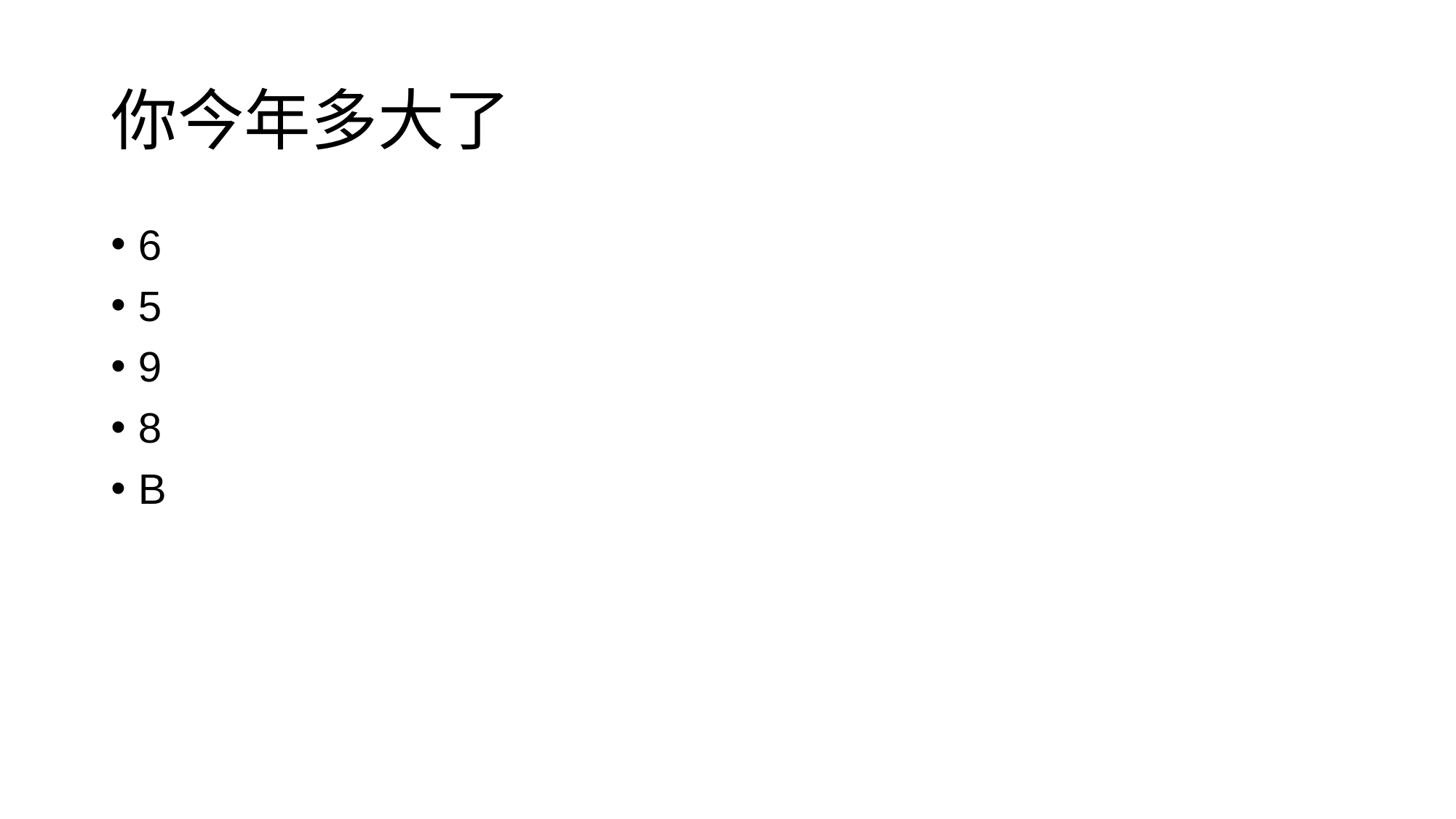

# 你今年多大了
6
5
9
8
B